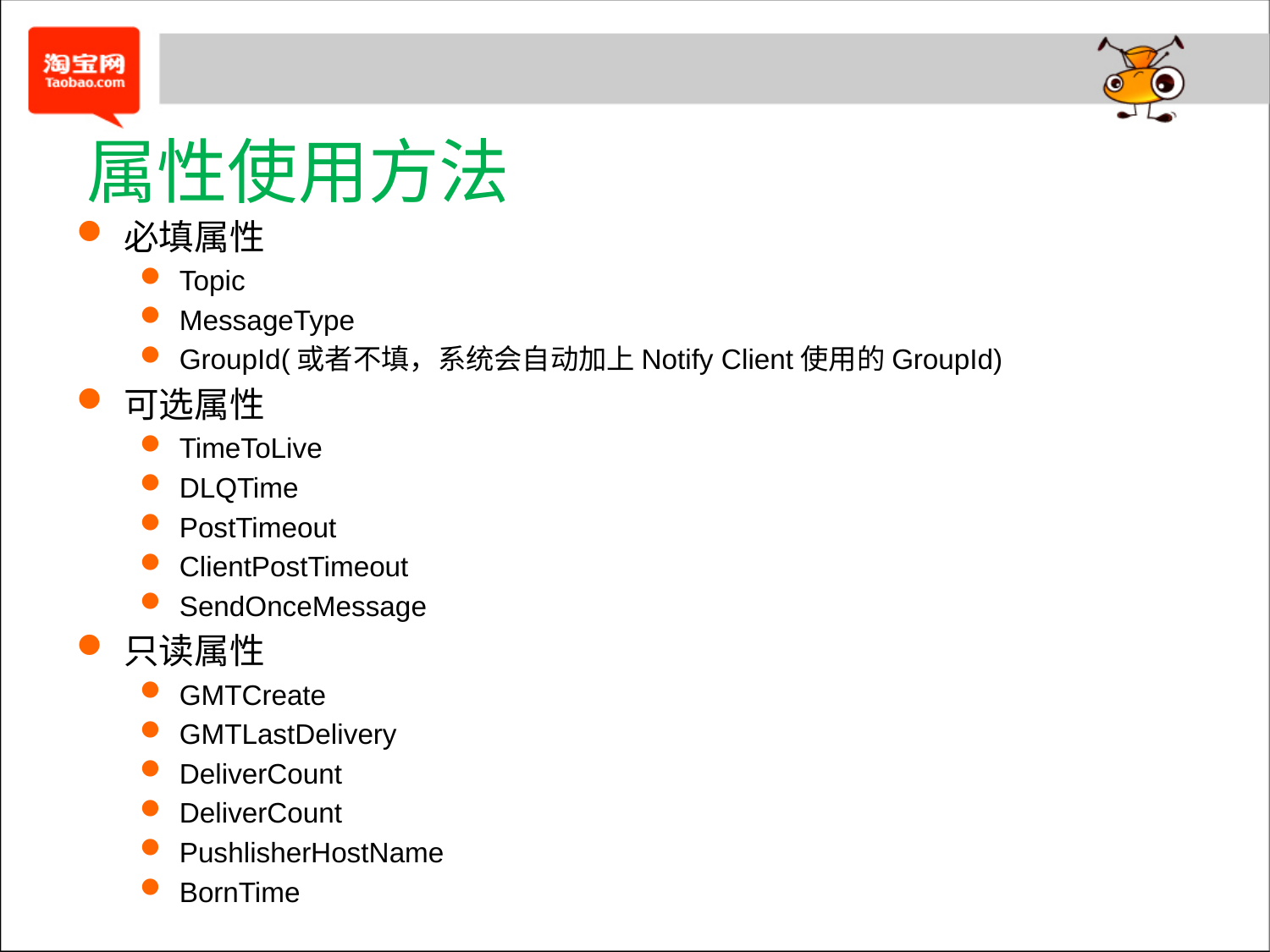

# 属性使用方法
必填属性
Topic
MessageType
GroupId(或者不填，系统会自动加上Notify Client使用的GroupId)
可选属性
TimeToLive
DLQTime
PostTimeout
ClientPostTimeout
SendOnceMessage
只读属性
GMTCreate
GMTLastDelivery
DeliverCount
DeliverCount
PushlisherHostName
BornTime